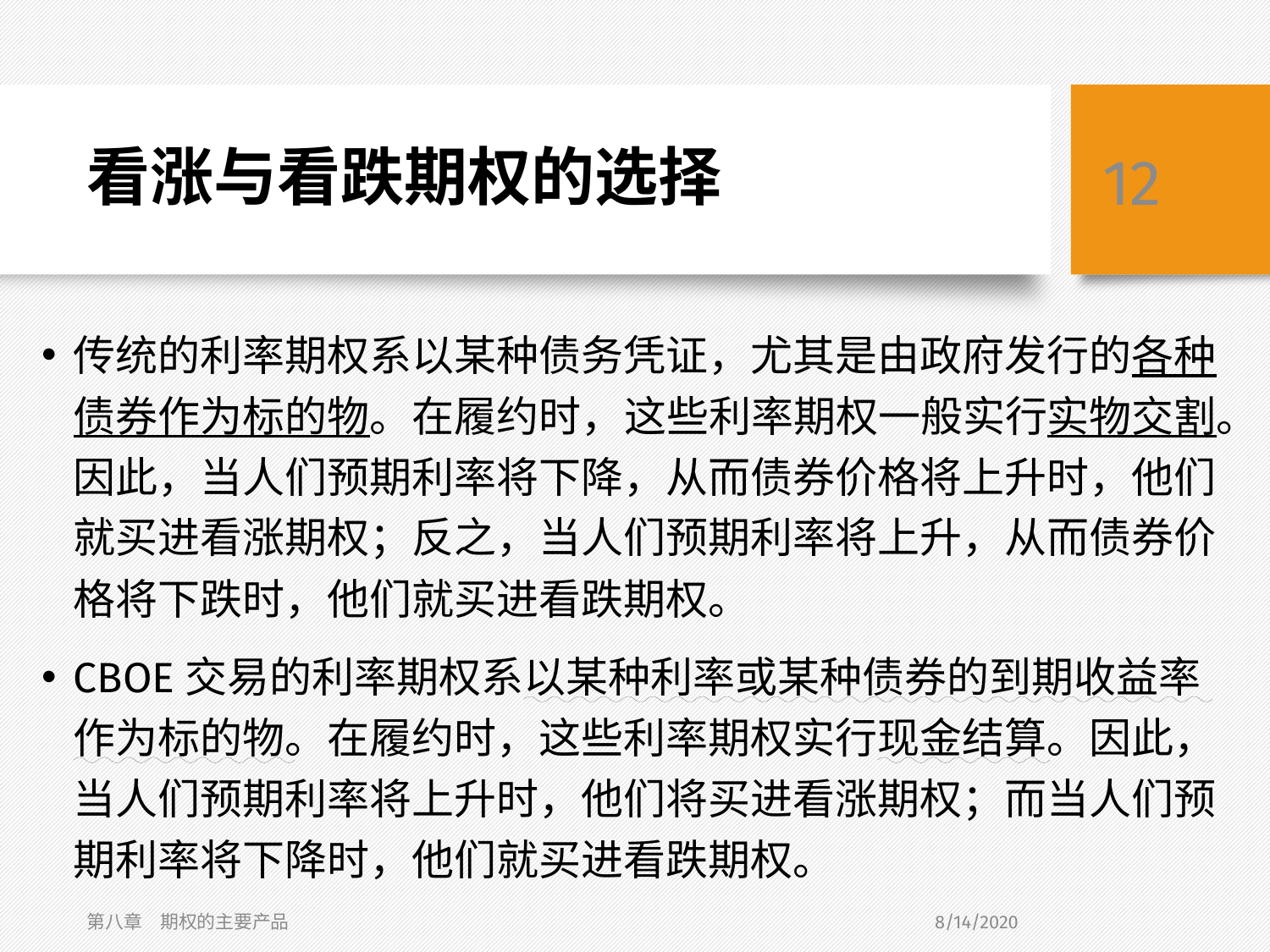

# 看涨与看跌期权的选择
12
传统的利率期权系以某种债务凭证，尤其是由政府发行的各种债券作为标的物。在履约时，这些利率期权一般实行实物交割。因此，当人们预期利率将下降，从而债券价格将上升时，他们就买进看涨期权；反之，当人们预期利率将上升，从而债券价格将下跌时，他们就买进看跌期权。
CBOE交易的利率期权系以某种利率或某种债券的到期收益率作为标的物。在履约时，这些利率期权实行现金结算。因此，当人们预期利率将上升时，他们将买进看涨期权；而当人们预期利率将下降时，他们就买进看跌期权。
8/14/2020
第八章　期权的主要产品